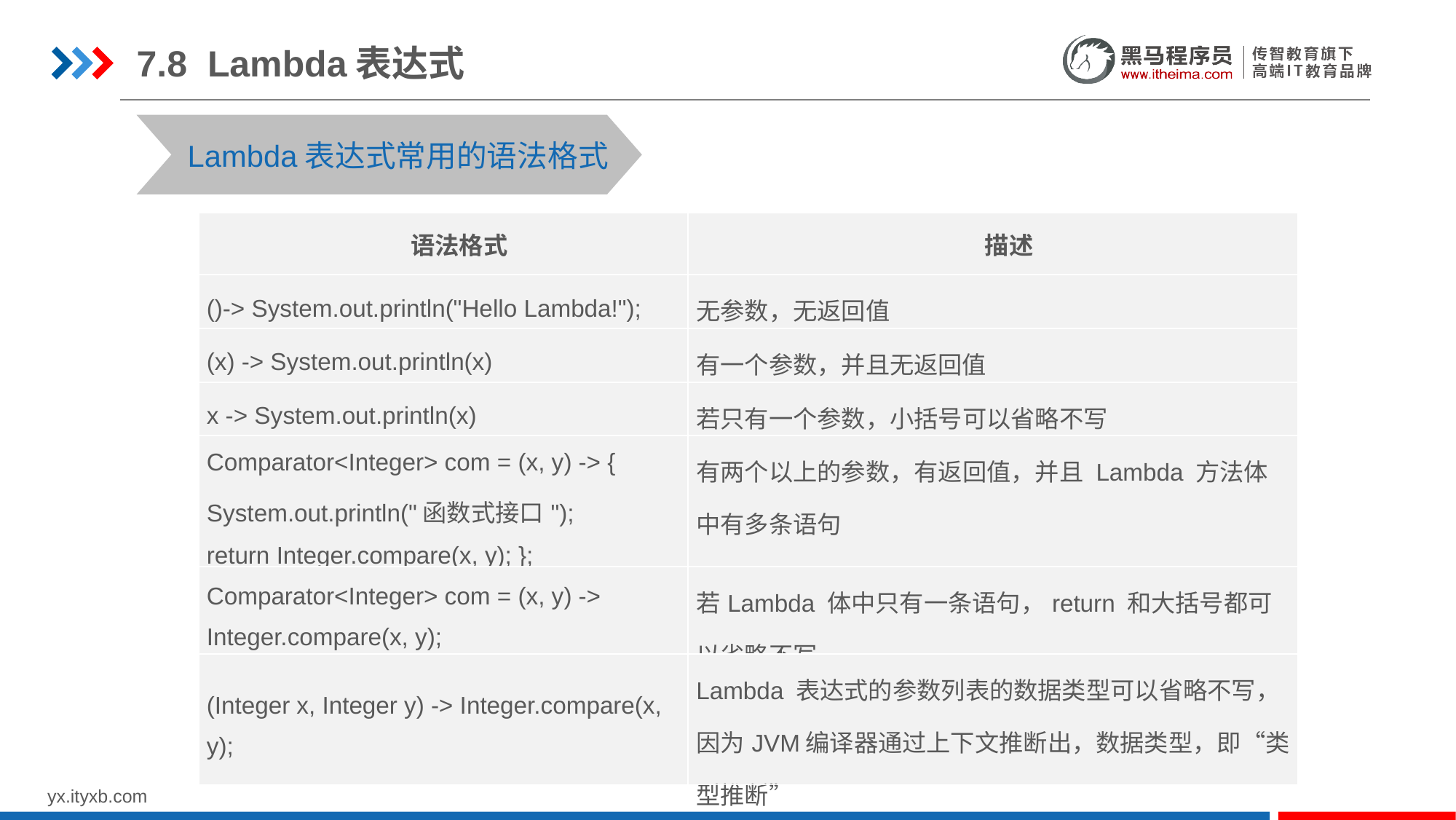

7.8  Lambda表达式

Lambda表达式常用的语法格式
| 语法格式 | 描述 |
| --- | --- |
| ()-> System.out.println("Hello Lambda!"); | 无参数，无返回值 |
| (x) -> System.out.println(x) | 有一个参数，并且无返回值 |
| x -> System.out.println(x) | 若只有一个参数，小括号可以省略不写 |
| Comparator<Integer> com = (x, y) -> { System.out.println("函数式接口"); return Integer.compare(x, y); }; | 有两个以上的参数，有返回值，并且 Lambda 方法体中有多条语句 |
| Comparator<Integer> com = (x, y) -> Integer.compare(x, y); | 若Lambda 体中只有一条语句，return 和大括号都可以省略不写 |
| (Integer x, Integer y) -> Integer.compare(x, y); | Lambda 表达式的参数列表的数据类型可以省略不写，因为JVM编译器通过上下文推断出，数据类型，即“类型推断” |